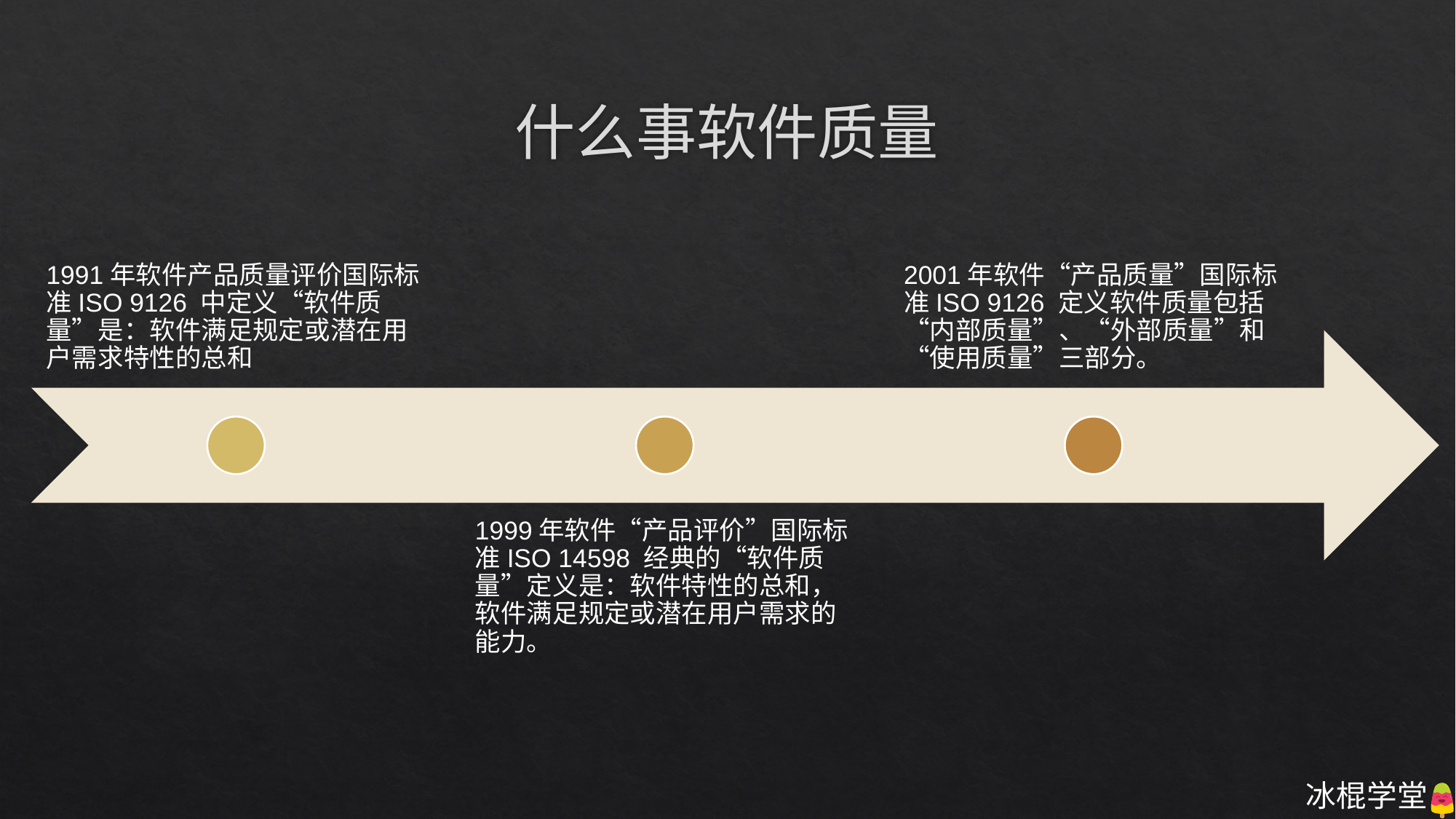

# 什么事软件质量
1991年软件产品质量评价国际标准ISO 9126 中定义“软件质量”是：软件满足规定或潜在用户需求特性的总和
1999年软件“产品评价”国际标准ISO 14598 经典的“软件质量”定义是：软件特性的总和，软件满足规定或潜在用户需求的能力。
2001年软件“产品质量”国际标准ISO 9126 定义软件质量包括“内部质量”、“外部质量”和“使用质量”三部分。